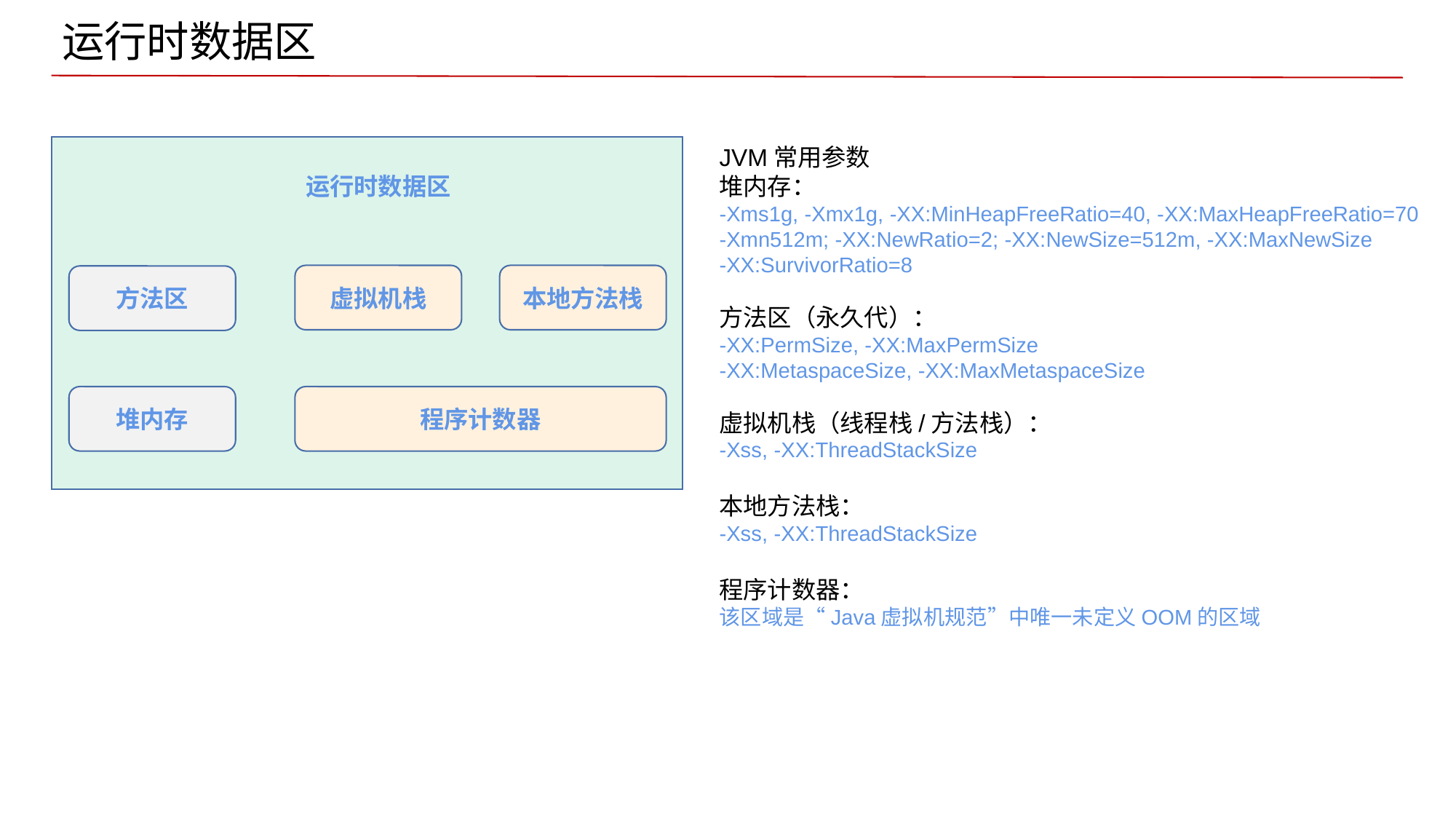

运行时数据区

JVM常用参数
堆内存：
-Xms1g, -Xmx1g, -XX:MinHeapFreeRatio=40, -XX:MaxHeapFreeRatio=70
-Xmn512m; -XX:NewRatio=2; -XX:NewSize=512m, -XX:MaxNewSize
-XX:SurvivorRatio=8

方法区（永久代）：
-XX:PermSize, -XX:MaxPermSize
-XX:MetaspaceSize, -XX:MaxMetaspaceSize

虚拟机栈（线程栈/方法栈）：
-Xss, -XX:ThreadStackSize

本地方法栈：
-Xss, -XX:ThreadStackSize

程序计数器：
该区域是“Java虚拟机规范”中唯一未定义OOM的区域
运行时数据区
虚拟机栈
本地方法栈
方法区
堆内存
程序计数器